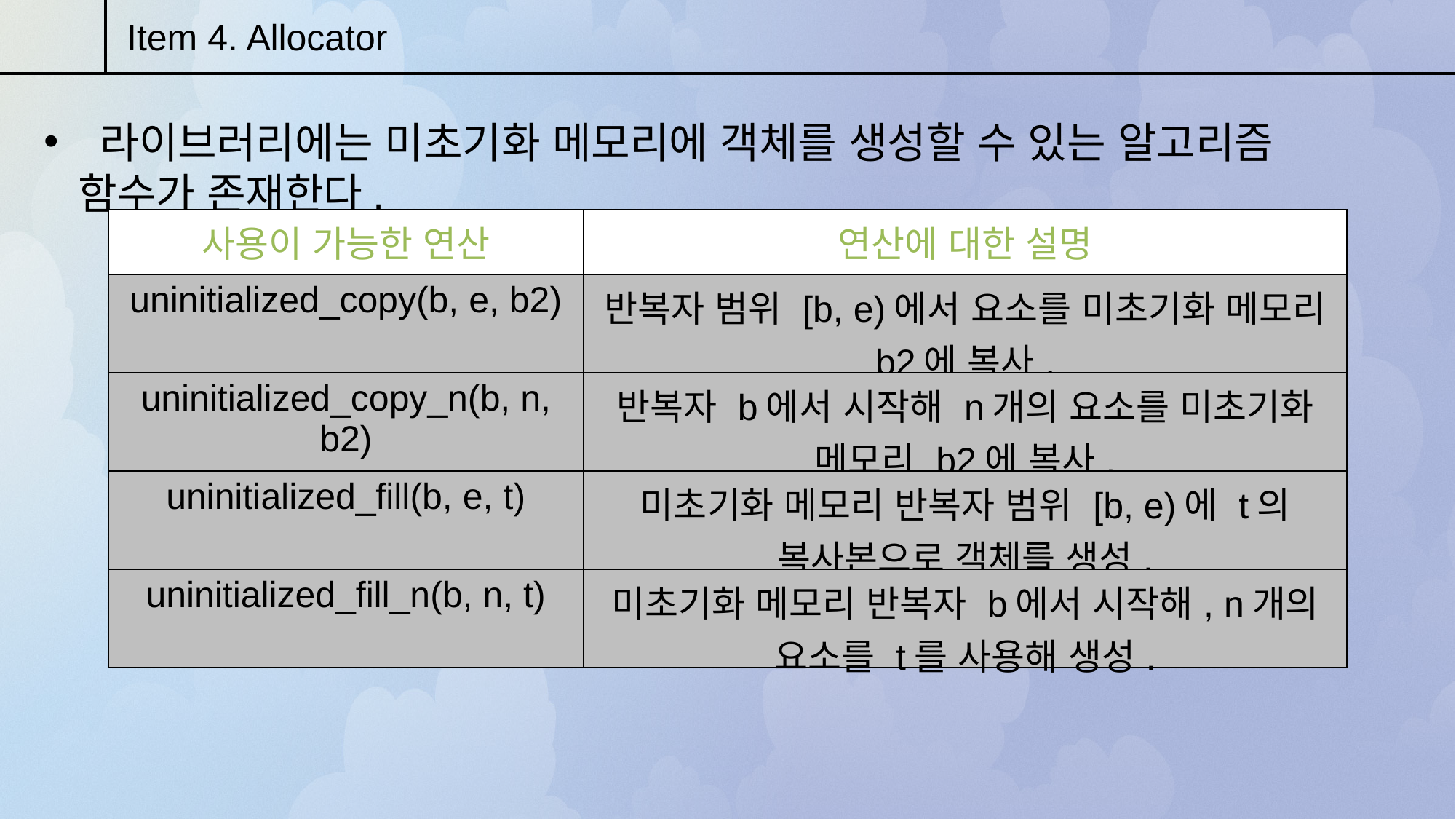

Item 4. Allocator
 라이브러리에는 미초기화 메모리에 객체를 생성할 수 있는 알고리즘 함수가 존재한다.
| 사용이 가능한 연산 | 연산에 대한 설명 |
| --- | --- |
| uninitialized\_copy(b, e, b2) | 반복자 범위 [b, e)에서 요소를 미초기화 메모리 b2에 복사. |
| uninitialized\_copy\_n(b, n, b2) | 반복자 b에서 시작해 n개의 요소를 미초기화 메모리 b2에 복사. |
| uninitialized\_fill(b, e, t) | 미초기화 메모리 반복자 범위 [b, e)에 t의 복사본으로 객체를 생성. |
| uninitialized\_fill\_n(b, n, t) | 미초기화 메모리 반복자 b에서 시작해, n개의 요소를 t를 사용해 생성. |